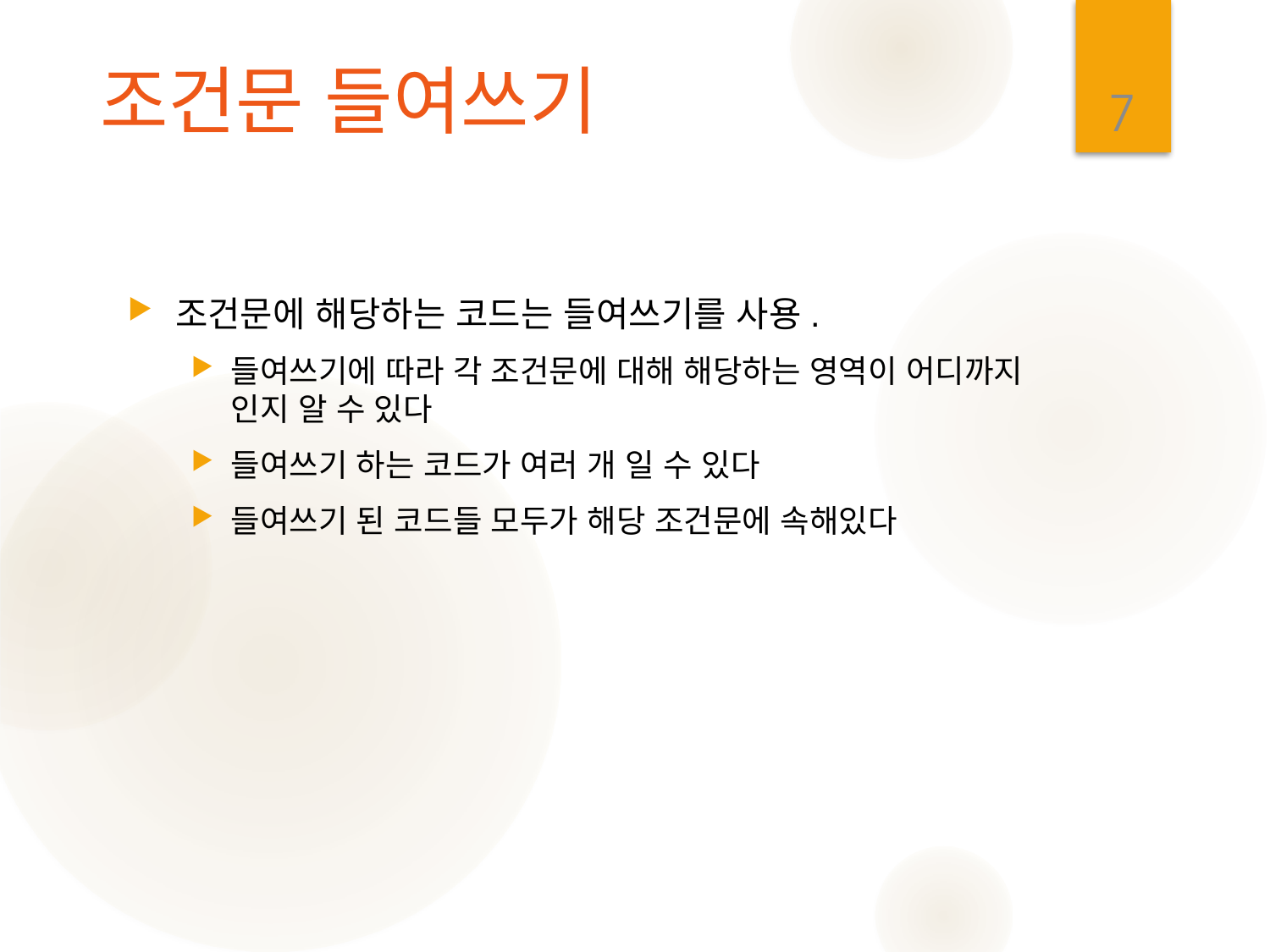

7
# 조건문 들여쓰기
조건문에 해당하는 코드는 들여쓰기를 사용.
들여쓰기에 따라 각 조건문에 대해 해당하는 영역이 어디까지 인지 알 수 있다
들여쓰기 하는 코드가 여러 개 일 수 있다
들여쓰기 된 코드들 모두가 해당 조건문에 속해있다